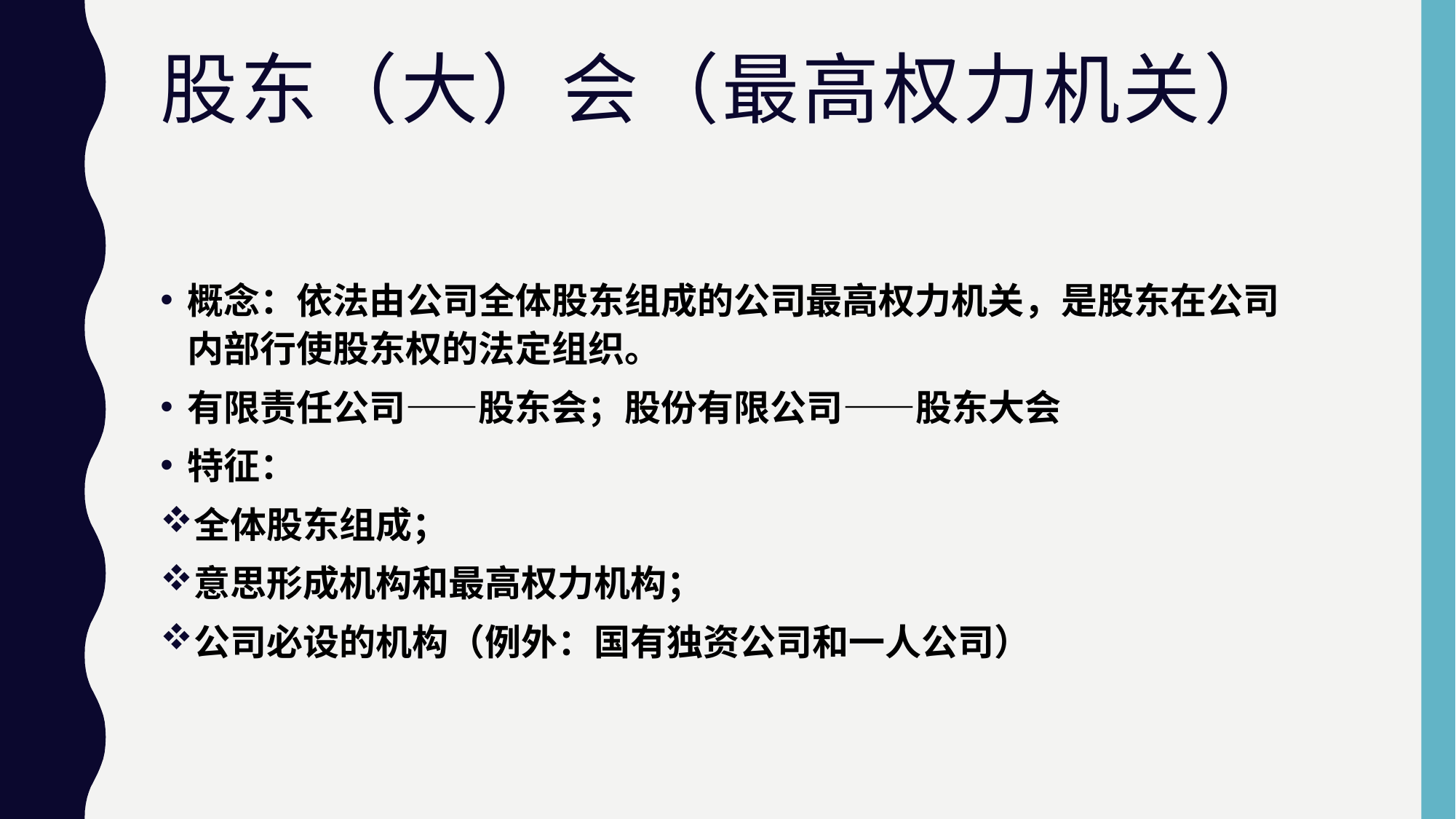

# 股东（大）会（最高权力机关）
概念：依法由公司全体股东组成的公司最高权力机关，是股东在公司内部行使股东权的法定组织。
有限责任公司——股东会；股份有限公司——股东大会
特征：
全体股东组成；
意思形成机构和最高权力机构；
公司必设的机构（例外：国有独资公司和一人公司）